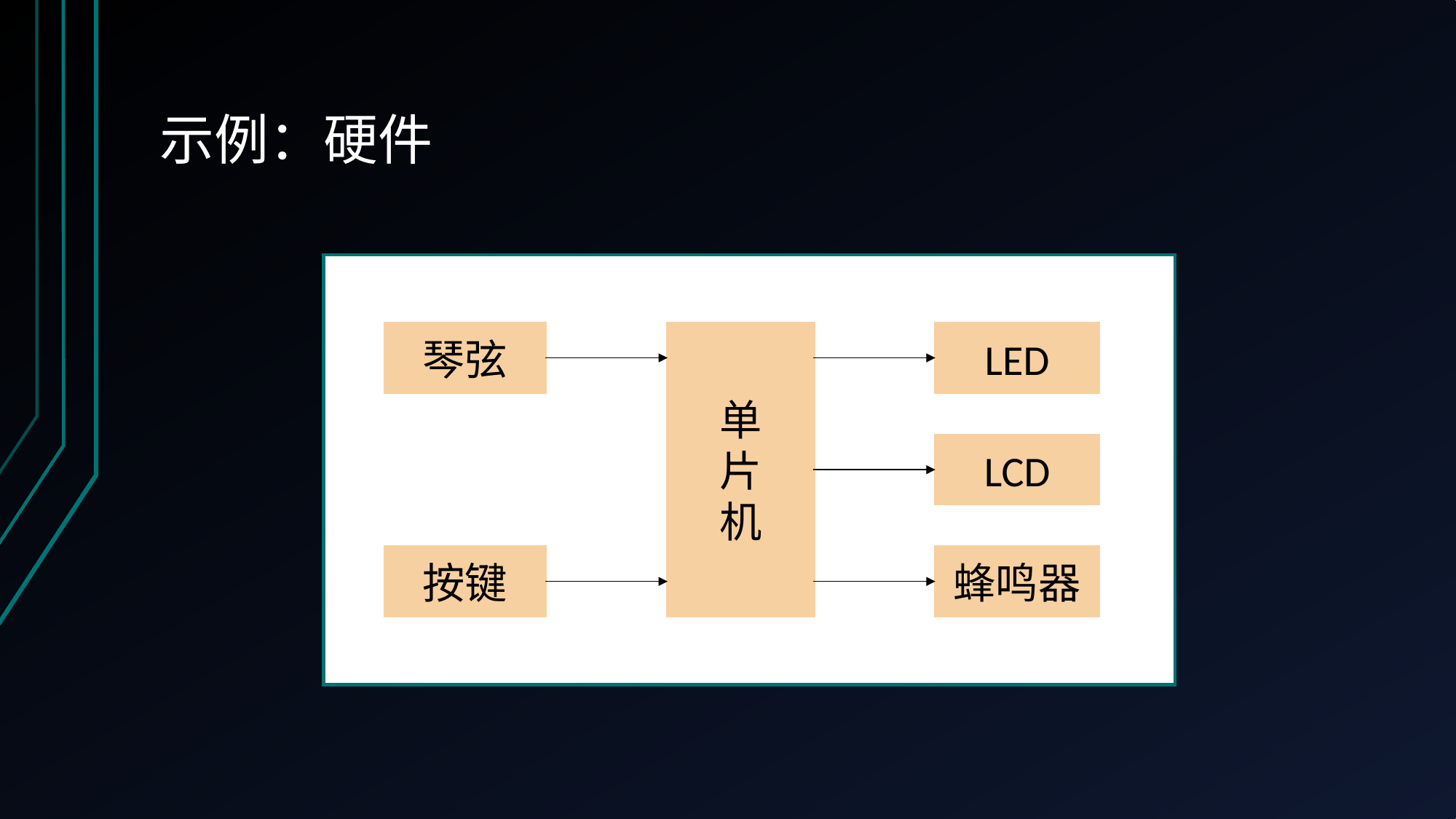

# 示例：硬件

琴弦
单
片
机
LED
LCD
按键
蜂鸣器